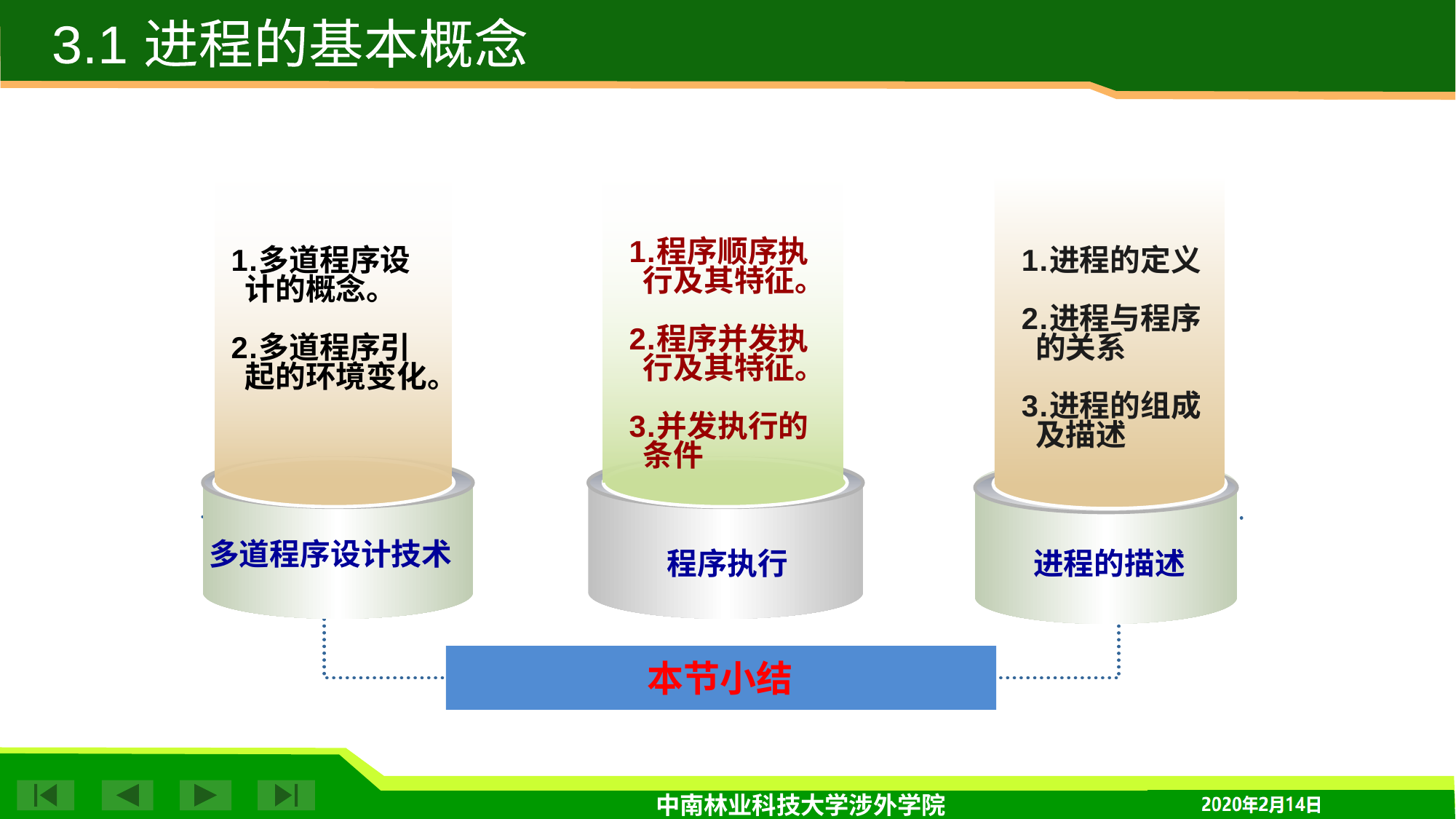

3.1 进程的基本概念

程序顺序执行及其特征。

程序并发执行及其特征。

并发执行的条件
多道程序设计的概念。

多道程序引起的环境变化。

进程的定义

进程与程序的关系

进程的组成及描述

多道程序设计技术
程序执行
进程的描述

本节小结